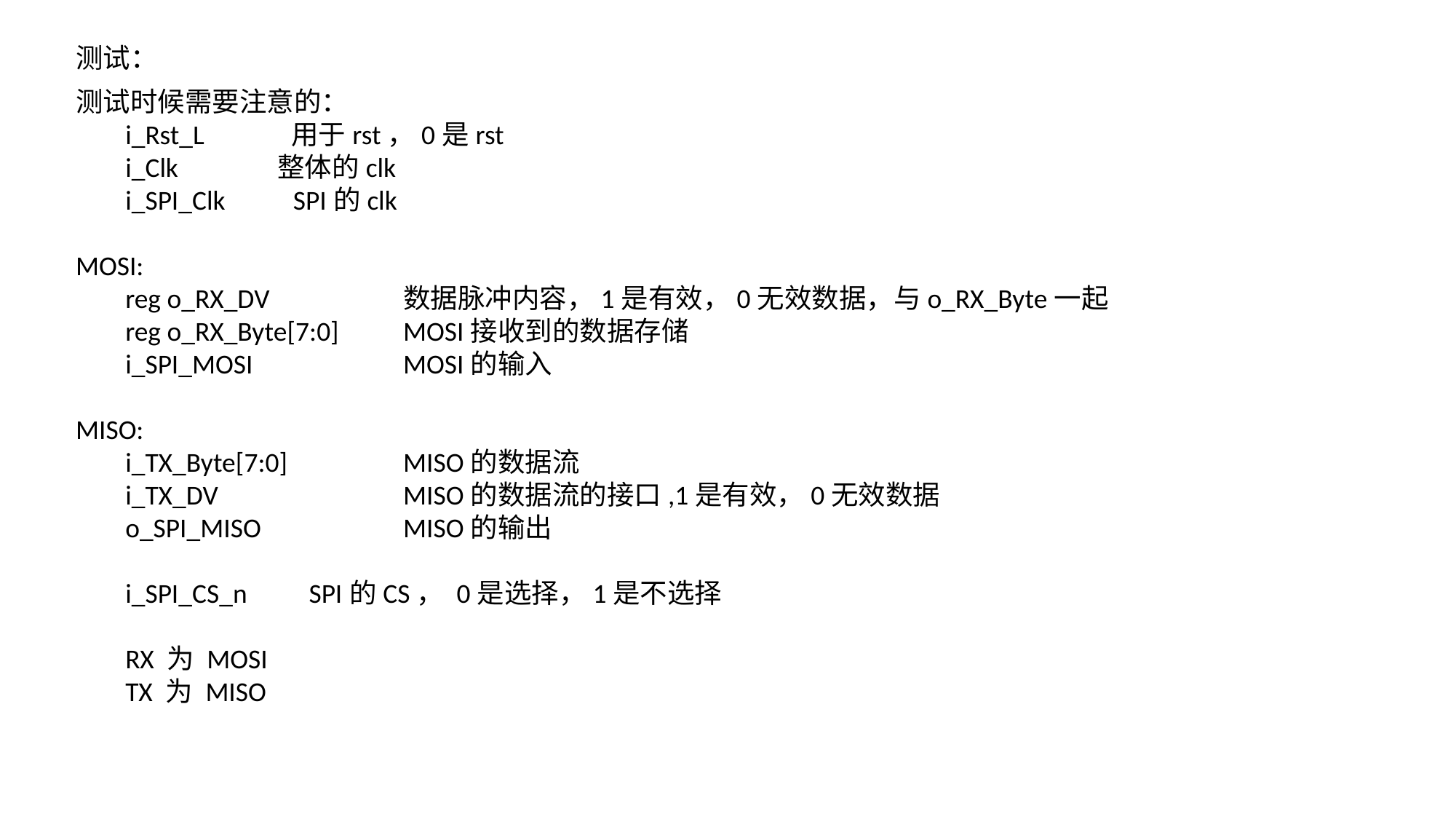

测试：

测试时候需要注意的：
        i_Rst_L             用于rst，0是rst
        i_Clk               整体的clk
        i_SPI_Clk           SPI的clk

MOSI:
        reg o_RX_DV         	数据脉冲内容，1是有效，0无效数据，与o_RX_Byte一起
        reg o_RX_Byte[7:0]  	MOSI接收到的数据存储
        i_SPI_MOSI          	MOSI的输入

MISO:
        i_TX_Byte[7:0]     	MISO的数据流
        i_TX_DV                	MISO的数据流的接口,1是有效，0无效数据
        o_SPI_MISO          	MISO的输出

        i_SPI_CS_n          SPI的CS， 0是选择，1是不选择

        RX 为 MOSI
        TX 为 MISO